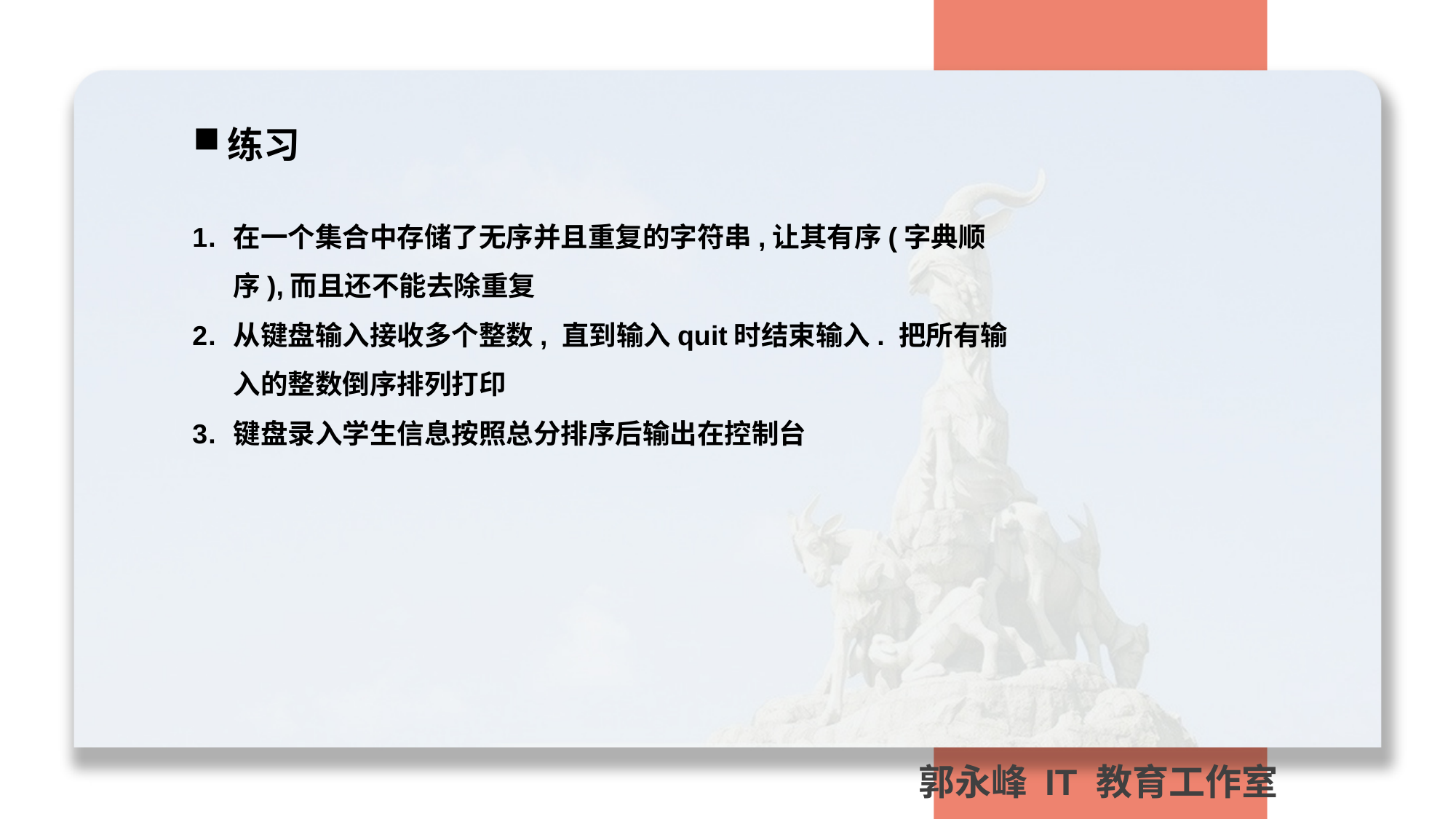

练习
在一个集合中存储了无序并且重复的字符串,让其有序(字典顺序),而且还不能去除重复
从键盘输入接收多个整数, 直到输入quit时结束输入. 把所有输入的整数倒序排列打印
键盘录入学生信息按照总分排序后输出在控制台